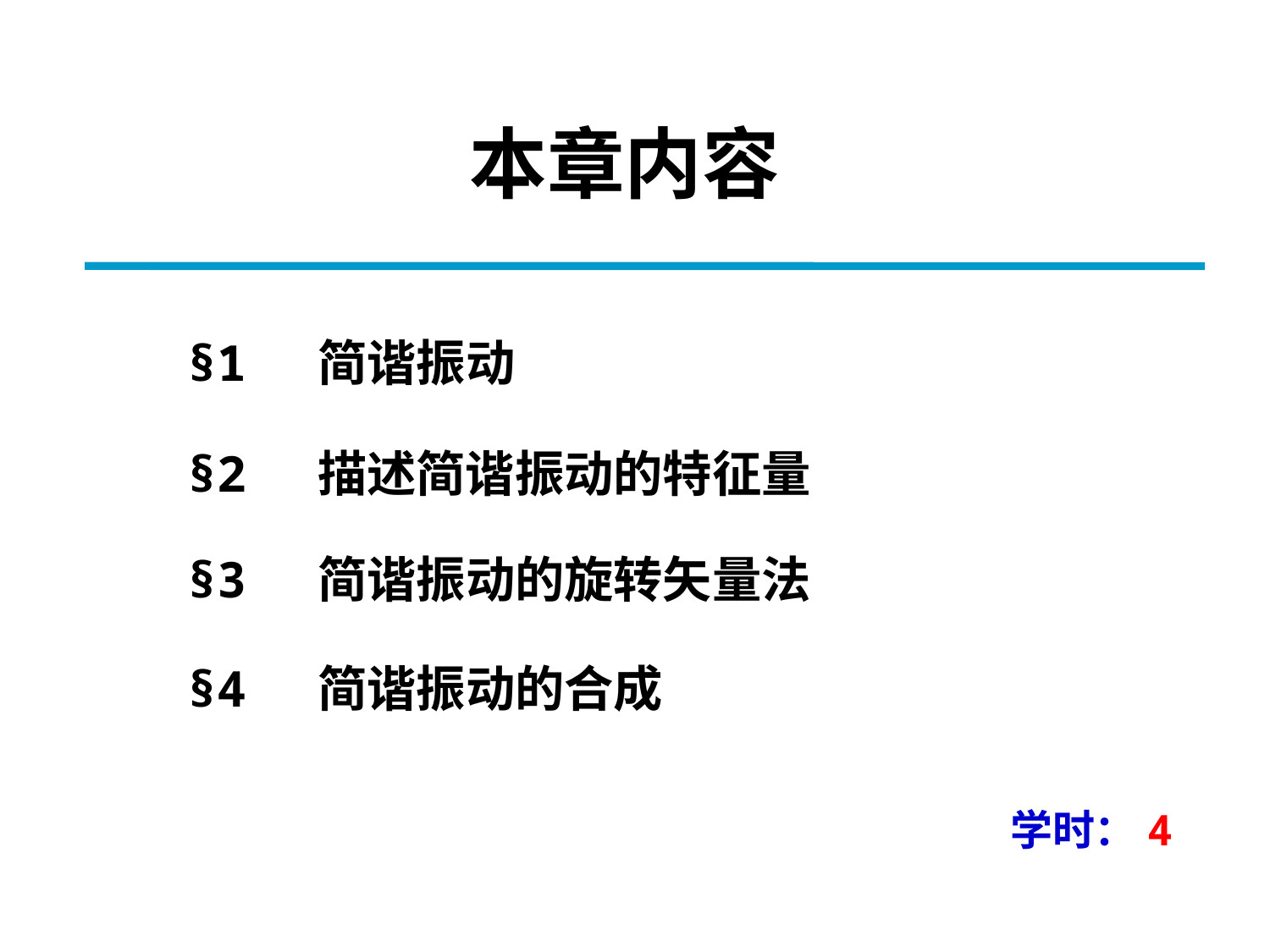

本章内容

§1  简谐振动

§2  描述简谐振动的特征量

§3  简谐振动的旋转矢量法
§4  简谐振动的合成
学时：4